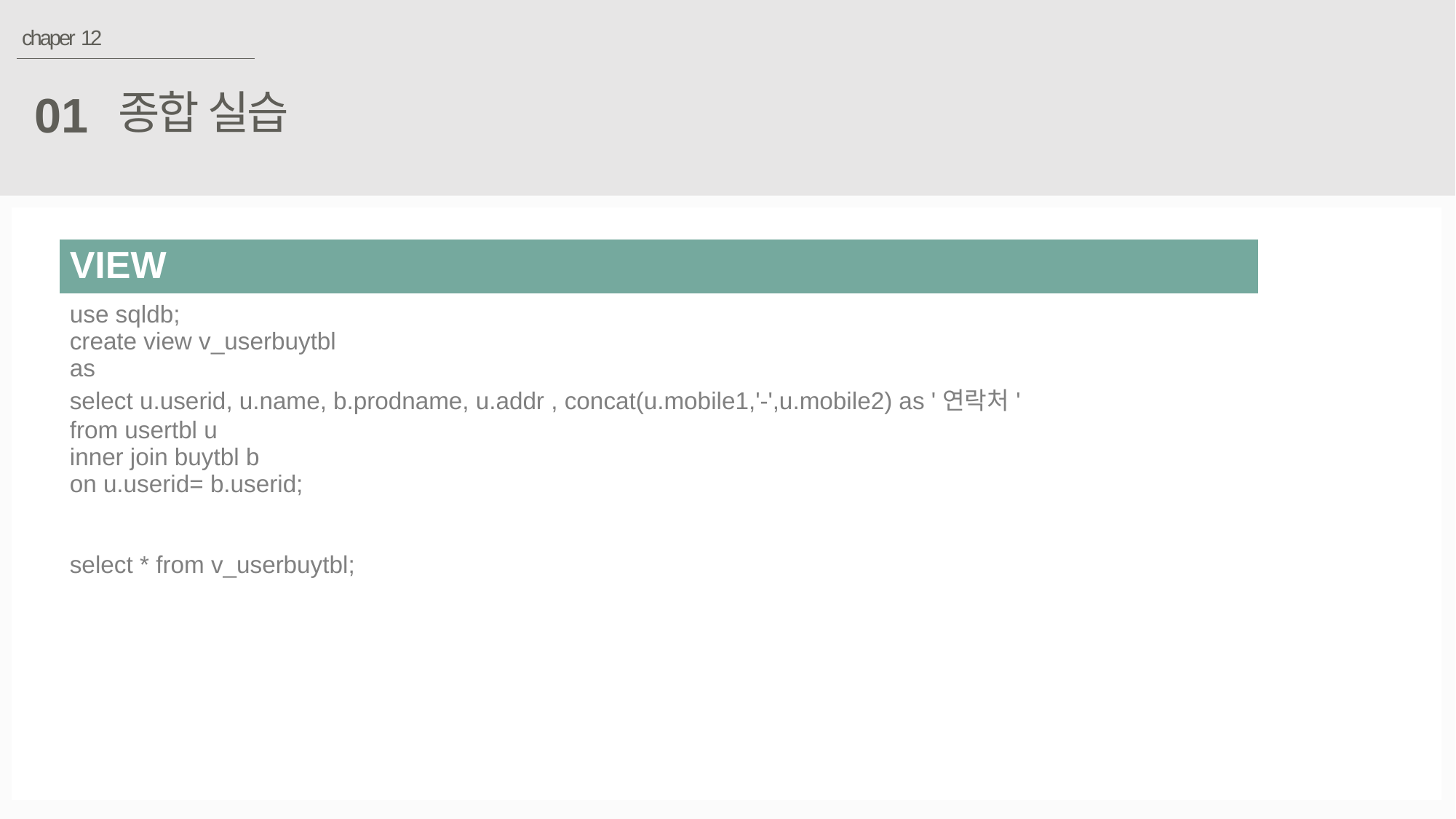

chaper  12
종합 실습
01

| VIEW |
| --- |
| use sqldb; create view v\_userbuytbl as select u.userid, u.name, b.prodname, u.addr , concat(u.mobile1,'-',u.mobile2) as '연락처' from usertbl u inner join buytbl b on u.userid= b.userid; select \* from v\_userbuytbl; |